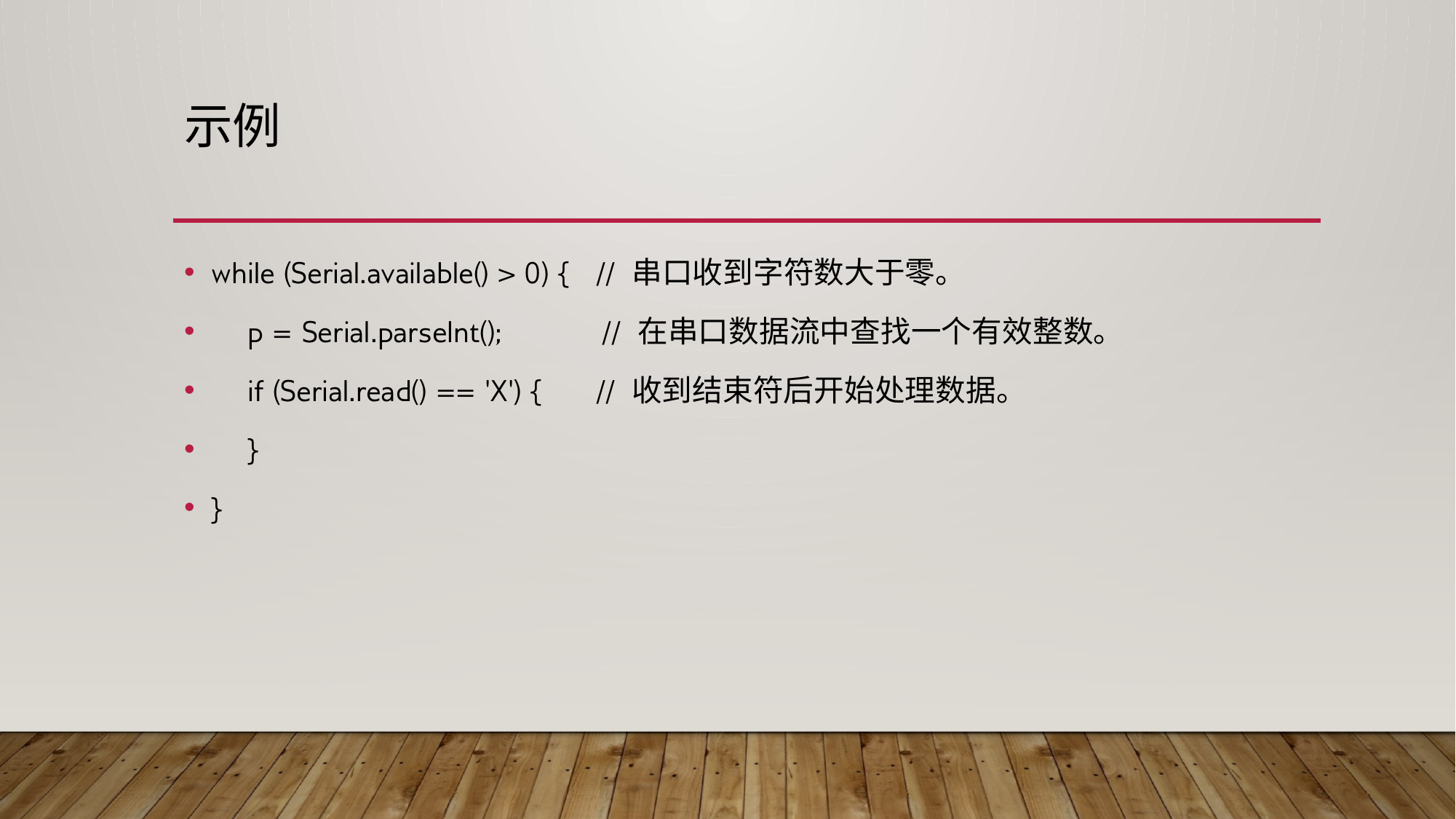

# 示例
while (Serial.available() > 0) {   // 串口收到字符数大于零。
    p = Serial.parseInt();           // 在串口数据流中查找一个有效整数。
    if (Serial.read() == 'X') {      // 收到结束符后开始处理数据。
    }
}